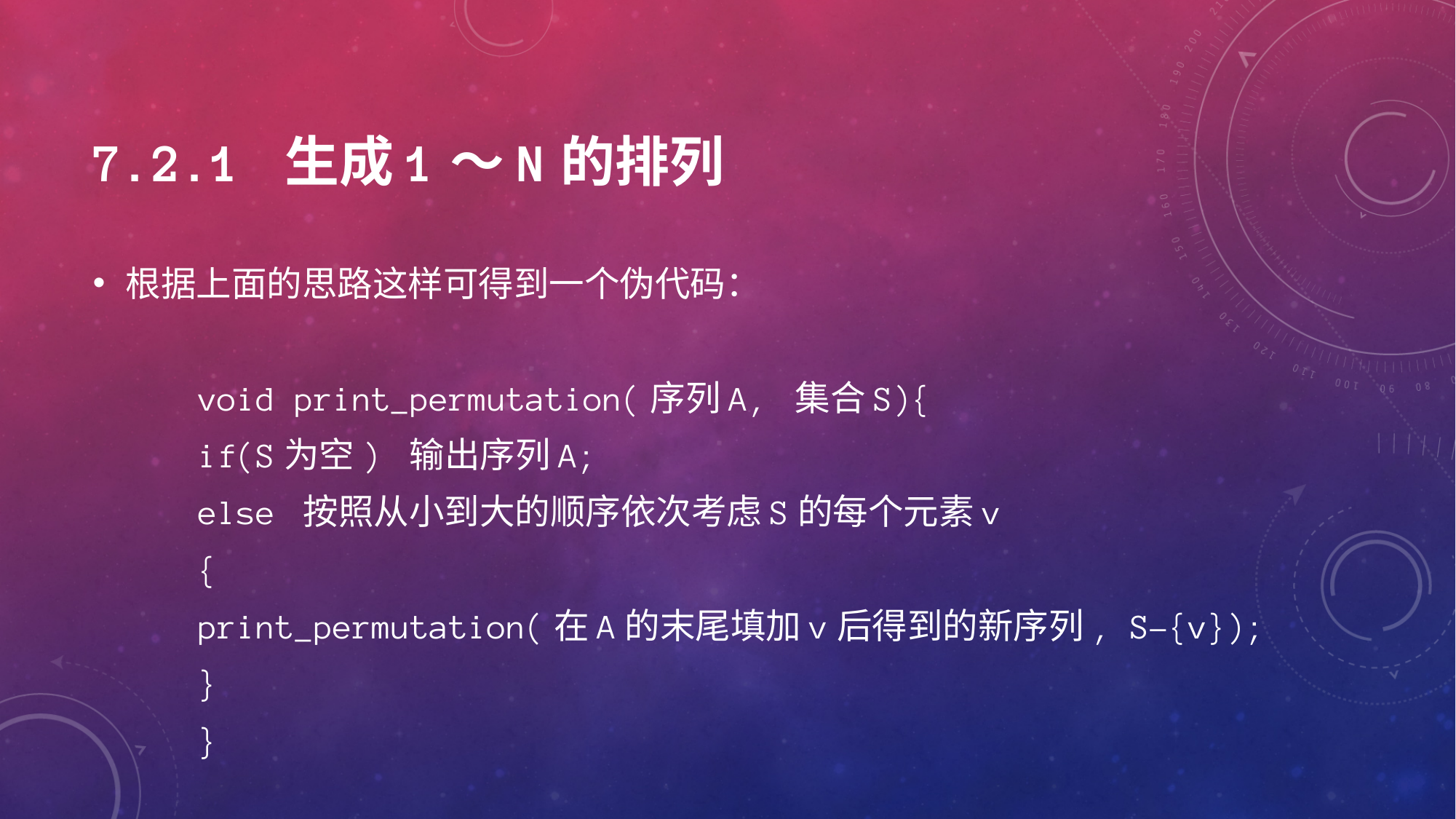

# 7.2.1 生成1～n的排列
根据上面的思路这样可得到一个伪代码：

	void print_permutation(序列A, 集合S){
		if(S为空) 输出序列A;
		else 按照从小到大的顺序依次考虑S的每个元素v
		{
			print_permutation(在A的末尾填加v后得到的新序列, S-{v});
		}
	}